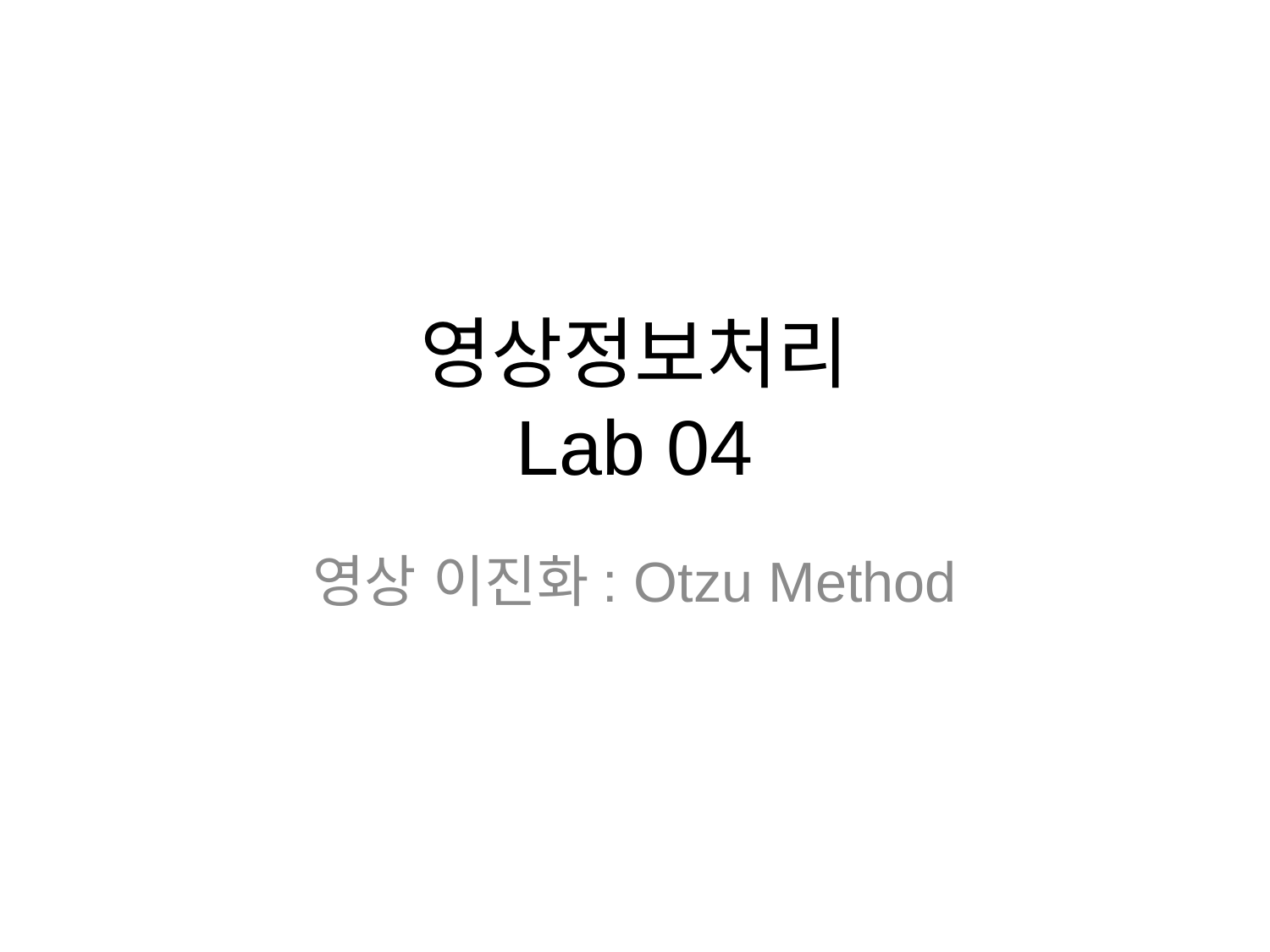

# 영상정보처리 Lab 04
영상 이진화: Otzu Method